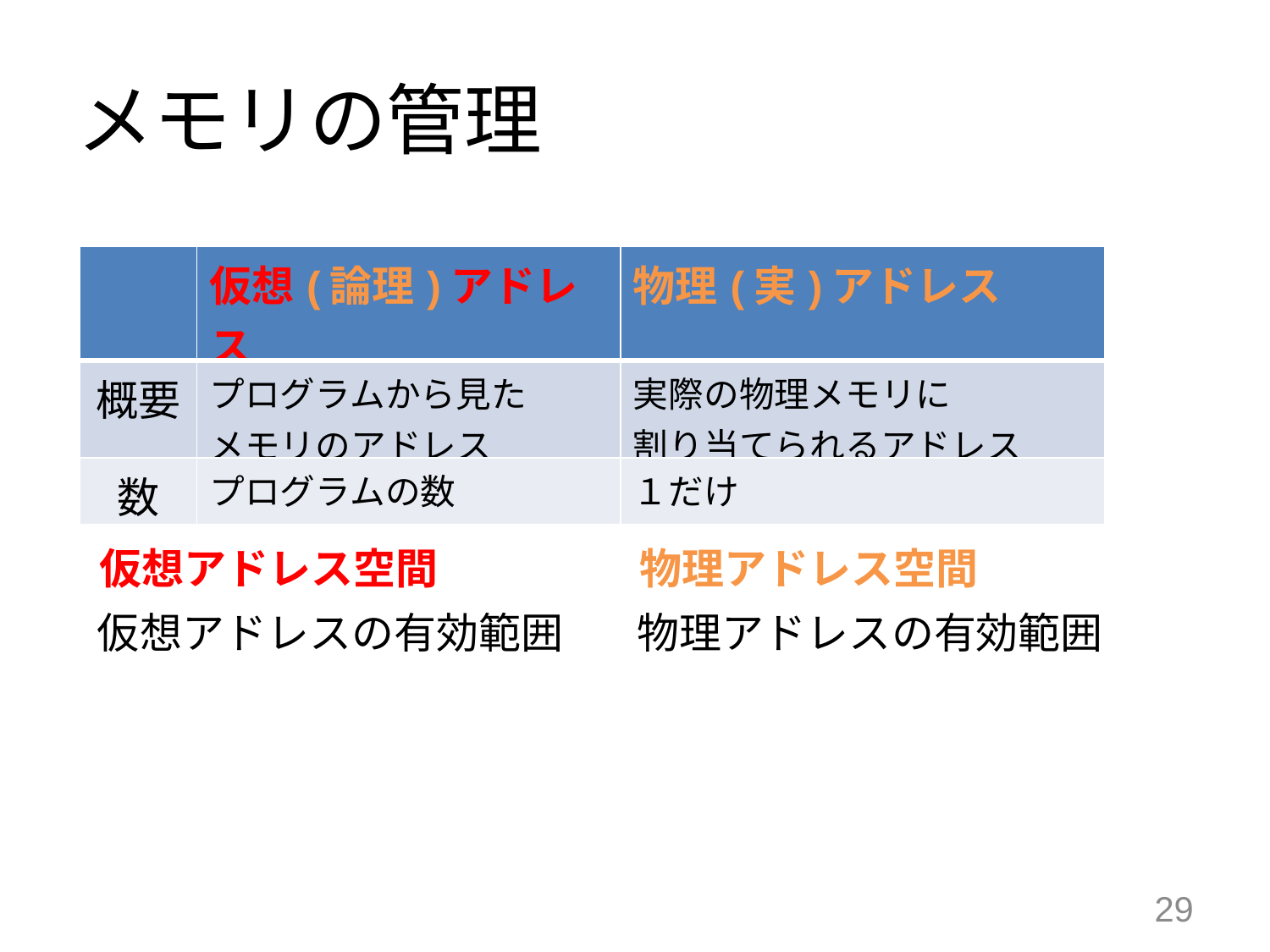

# メモリの管理
|  | 仮想(論理)アドレス | 物理(実)アドレス |
| --- | --- | --- |
| 概要 | プログラムから見た メモリのアドレス | 実際の物理メモリに 割り当てられるアドレス |
| 数 | プログラムの数 | １だけ |
仮想アドレス空間
物理アドレス空間
仮想アドレスの有効範囲
物理アドレスの有効範囲
29